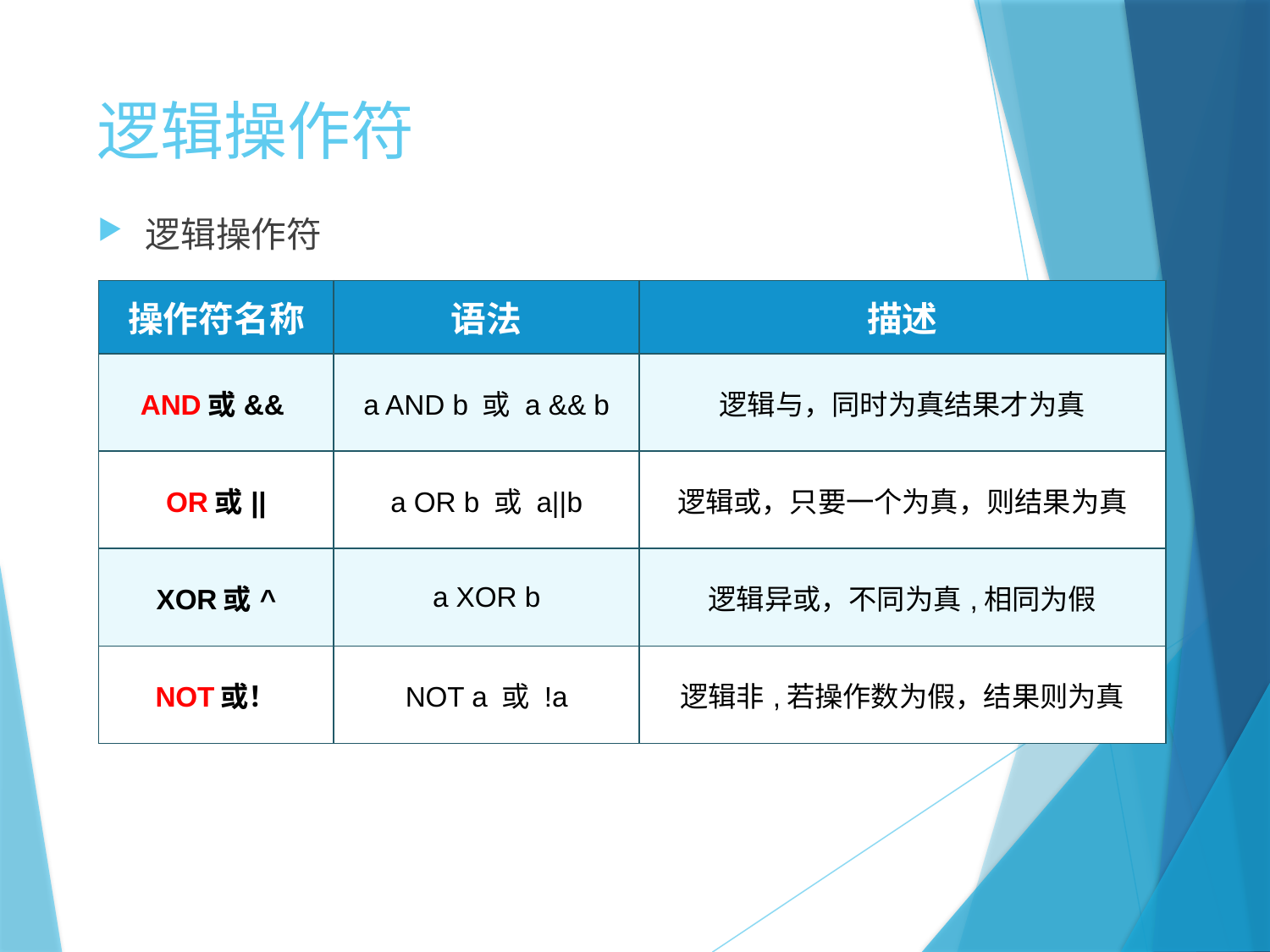

# 逻辑操作符
逻辑操作符

| 操作符名称 | 语法 | 描述 |
| --- | --- | --- |
| AND或&& | a AND b 或 a && b | 逻辑与，同时为真结果才为真 |
| OR或|| | a OR b 或 a||b | 逻辑或，只要一个为真，则结果为真 |
| XOR或^ | a XOR b | 逻辑异或，不同为真,相同为假 |
| NOT或！ | NOT a 或 !a | 逻辑非,若操作数为假，结果则为真 |